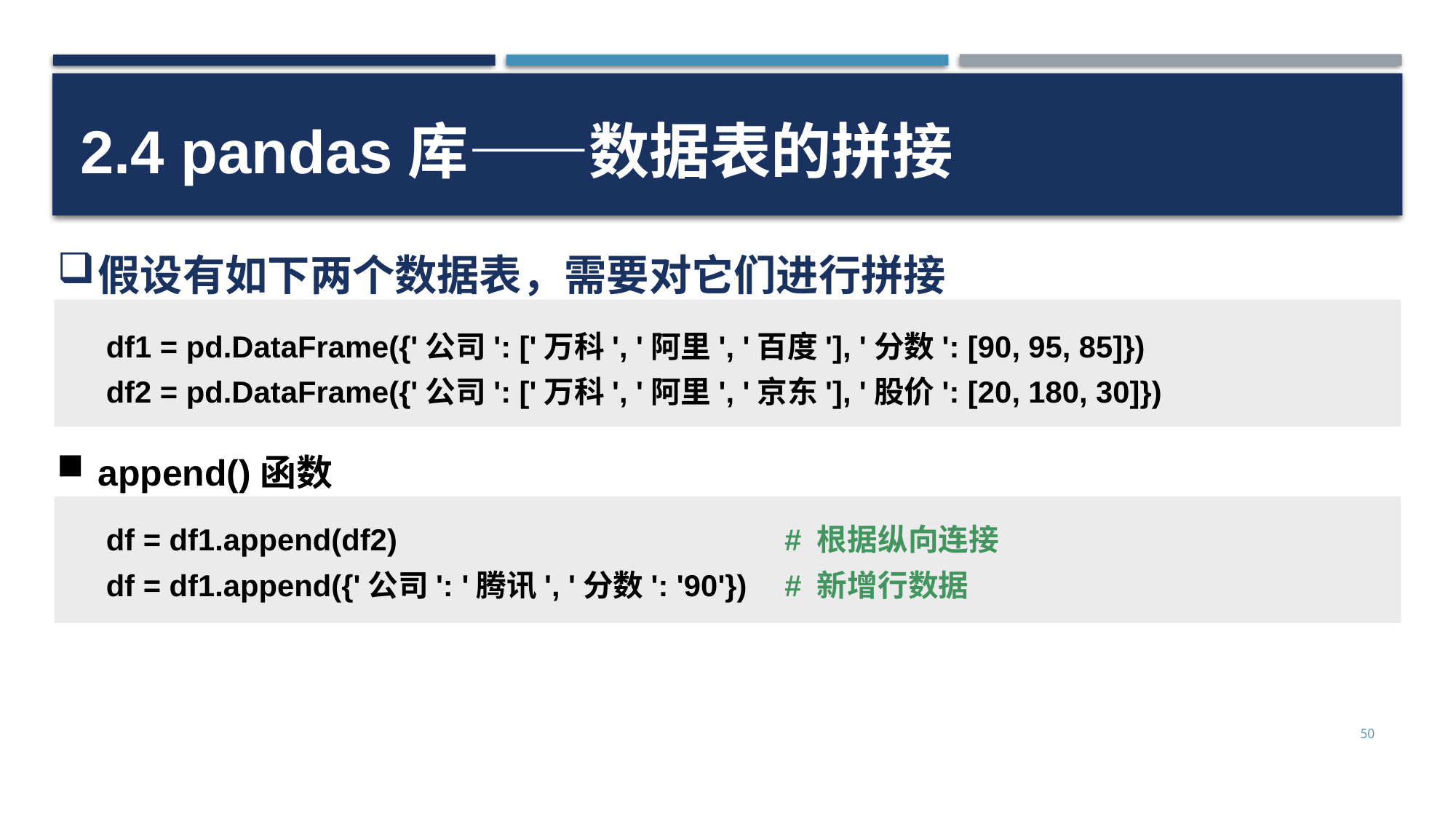

2.4 pandas库——数据表的拼接
假设有如下两个数据表，需要对它们进行拼接

df1 = pd.DataFrame({'公司': ['万科', '阿里', '百度'], '分数': [90, 95, 85]})
df2 = pd.DataFrame({'公司': ['万科', '阿里', '京东'], '股价': [20, 180, 30]})
append()函数

df = df1.append(df2)
df = df1.append({'公司': '腾讯', '分数': '90'})
# 根据纵向连接
# 新增行数据
50